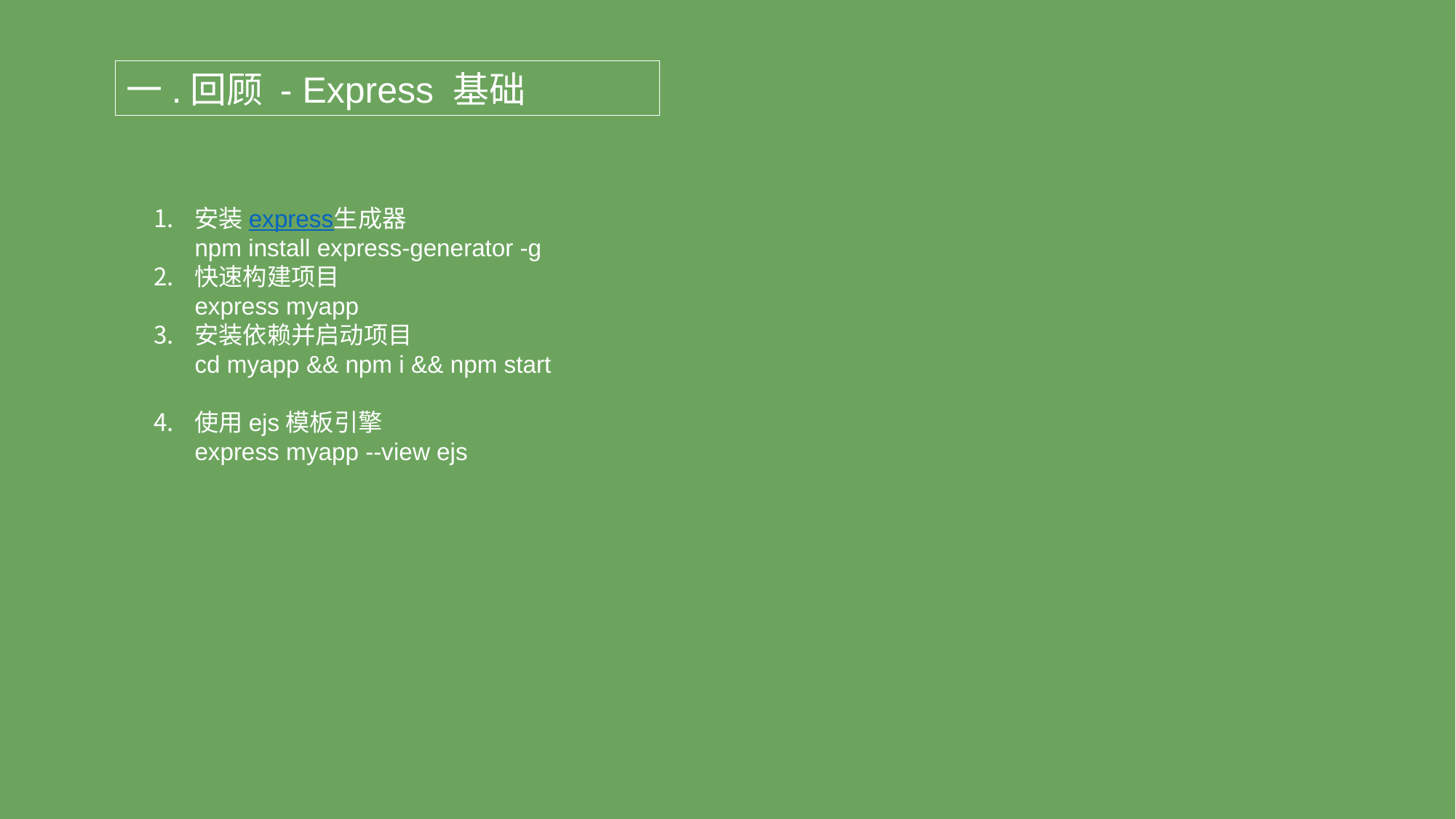

一.回顾 - Express 基础
安装express生成器
npm install express-generator -g
快速构建项目
express myapp
安装依赖并启动项目
cd myapp && npm i && npm start

使用ejs模板引擎
express myapp --view ejs